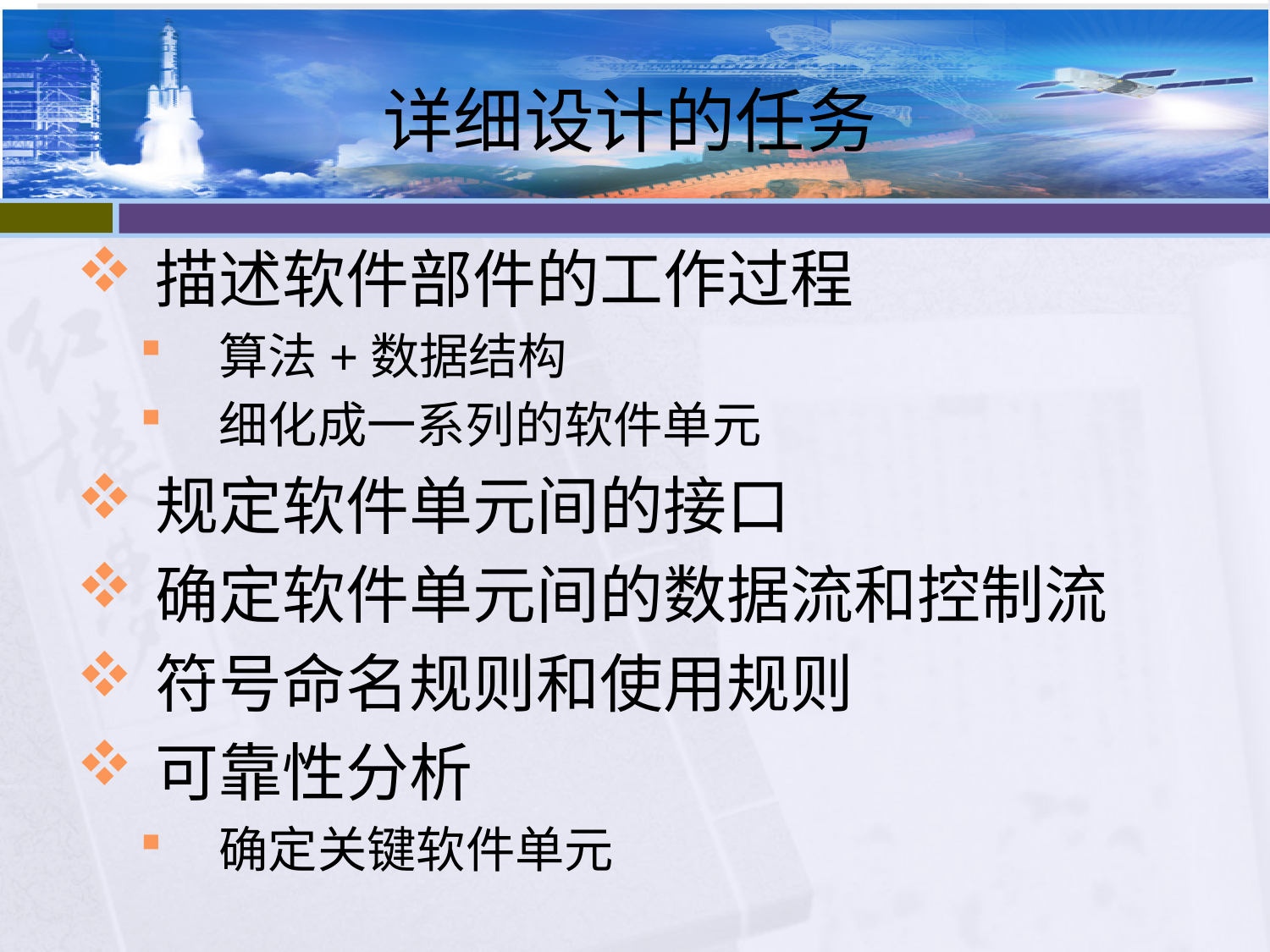

# 详细设计的任务

描述软件部件的工作过程
算法+数据结构
细化成一系列的软件单元
规定软件单元间的接口
确定软件单元间的数据流和控制流
符号命名规则和使用规则
可靠性分析
确定关键软件单元